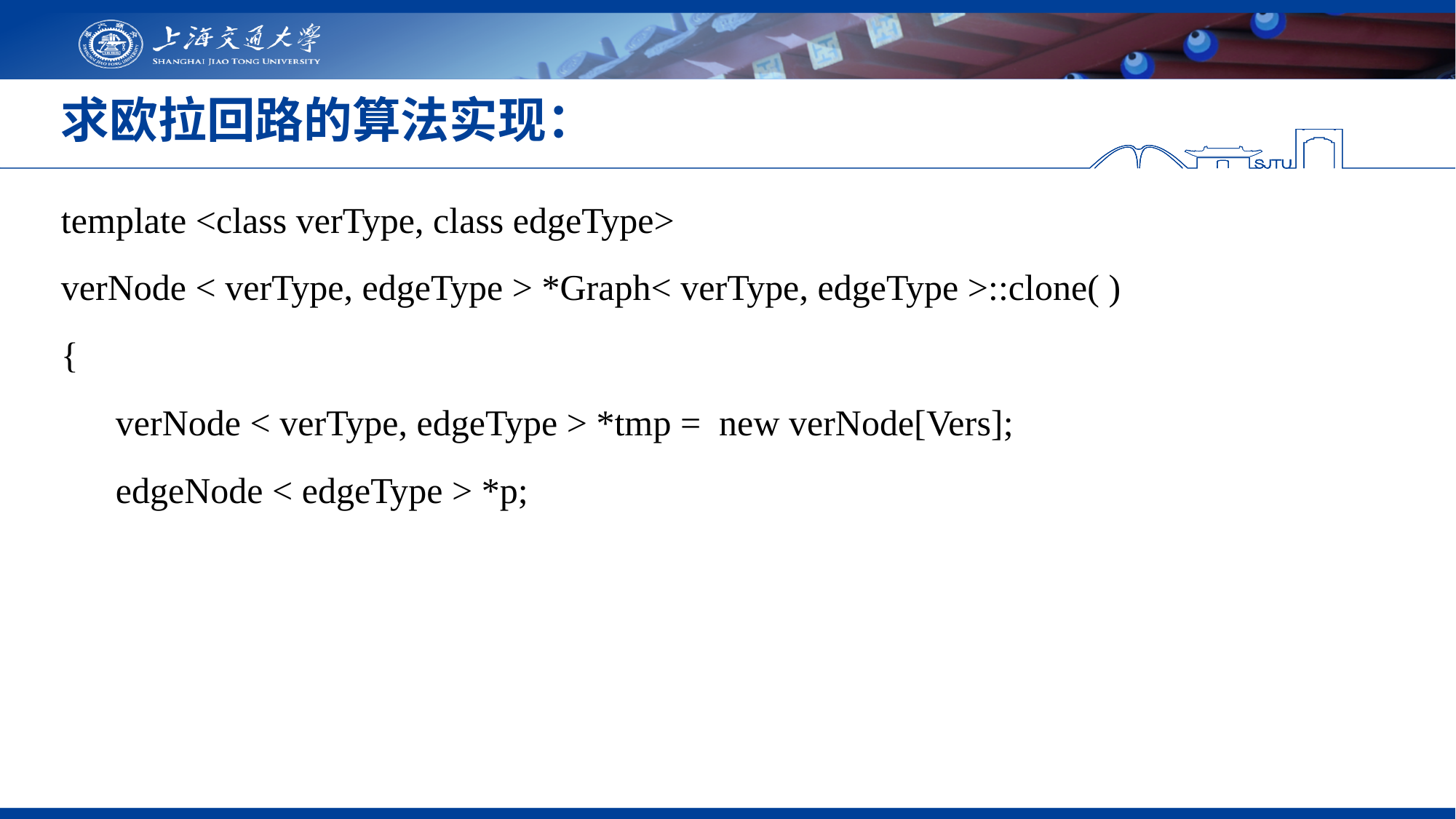

# 求欧拉回路的算法实现：
template <class verType, class edgeType>
verNode < verType, edgeType > *Graph< verType, edgeType >::clone( )
{
      verNode < verType, edgeType > *tmp =  new verNode[Vers];
      edgeNode < edgeType > *p;